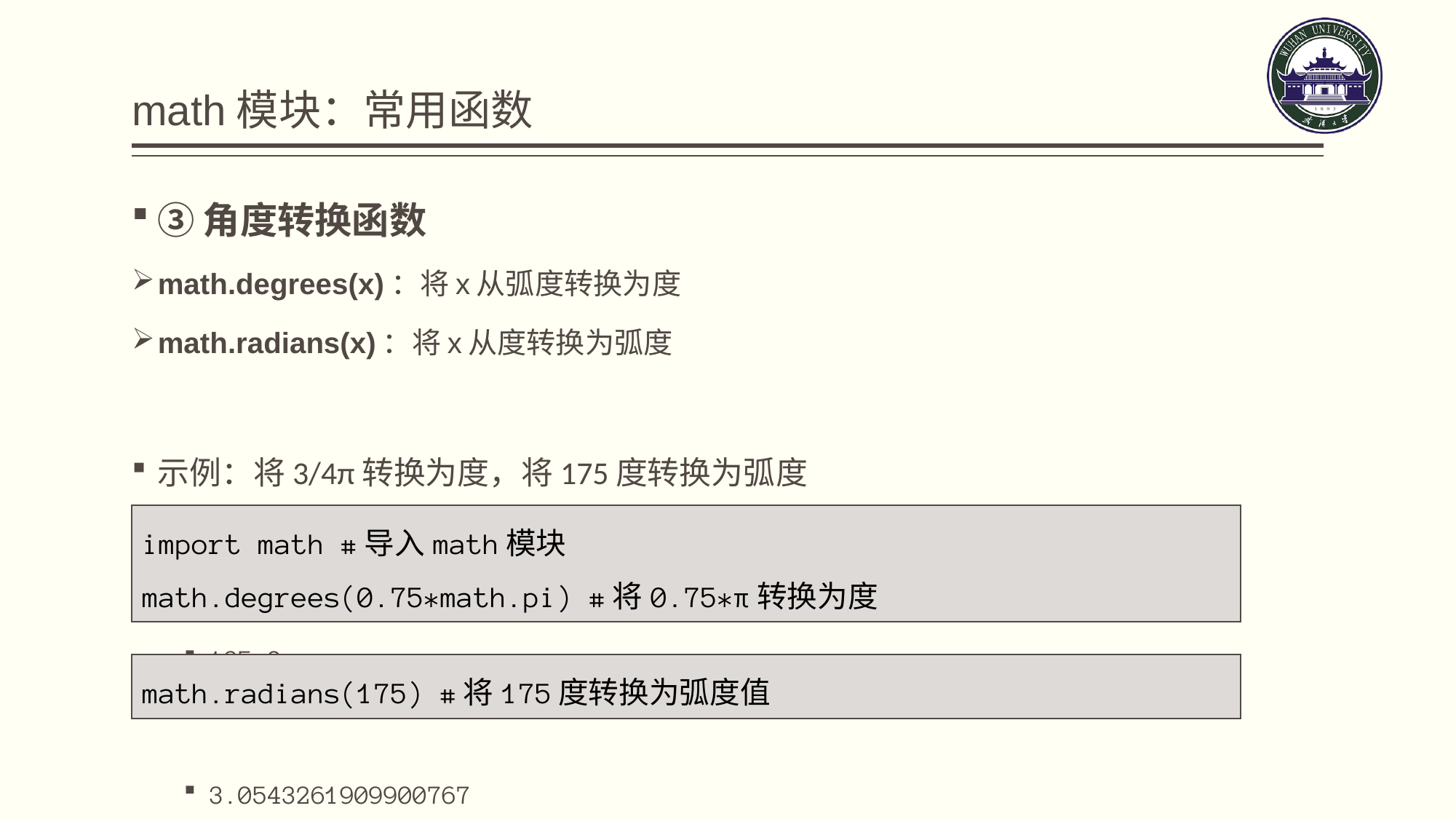

# math模块：常用函数
③角度转换函数
math.degrees(x)：将x从弧度转换为度
math.radians(x)：将x从度转换为弧度

示例：将3/4π转换为度，将175度转换为弧度

135.0

3.0543261909900767
| import math #导入math模块 math.degrees(0.75\*math.pi) #将0.75\*π转换为度 |
| --- |
| math.radians(175) #将175度转换为弧度值 |
| --- |